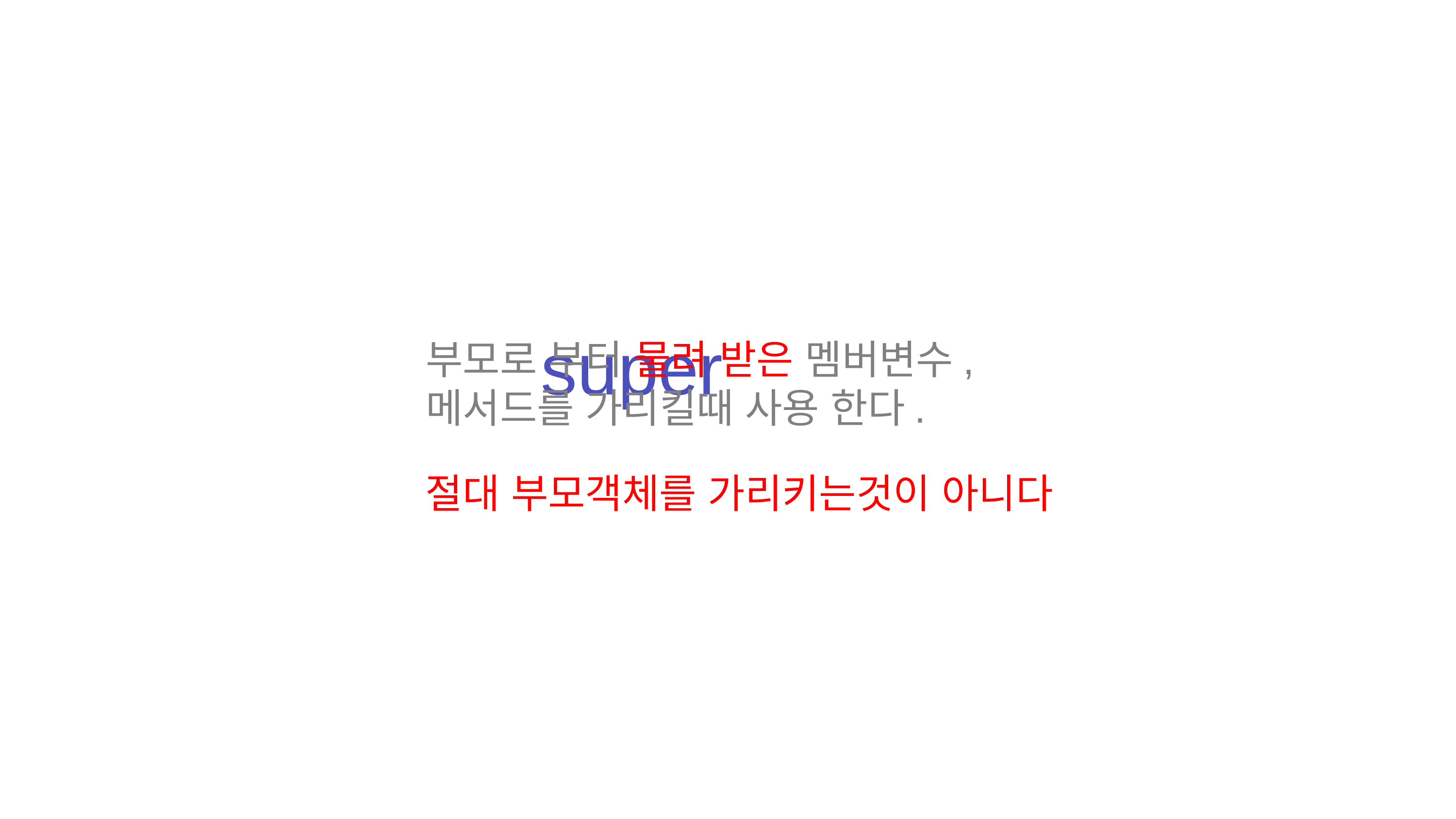

super
부모로 부터 물려 받은 멤버변수,메서드를 가리킬때 사용 한다.
절대 부모객체를 가리키는것이 아니다